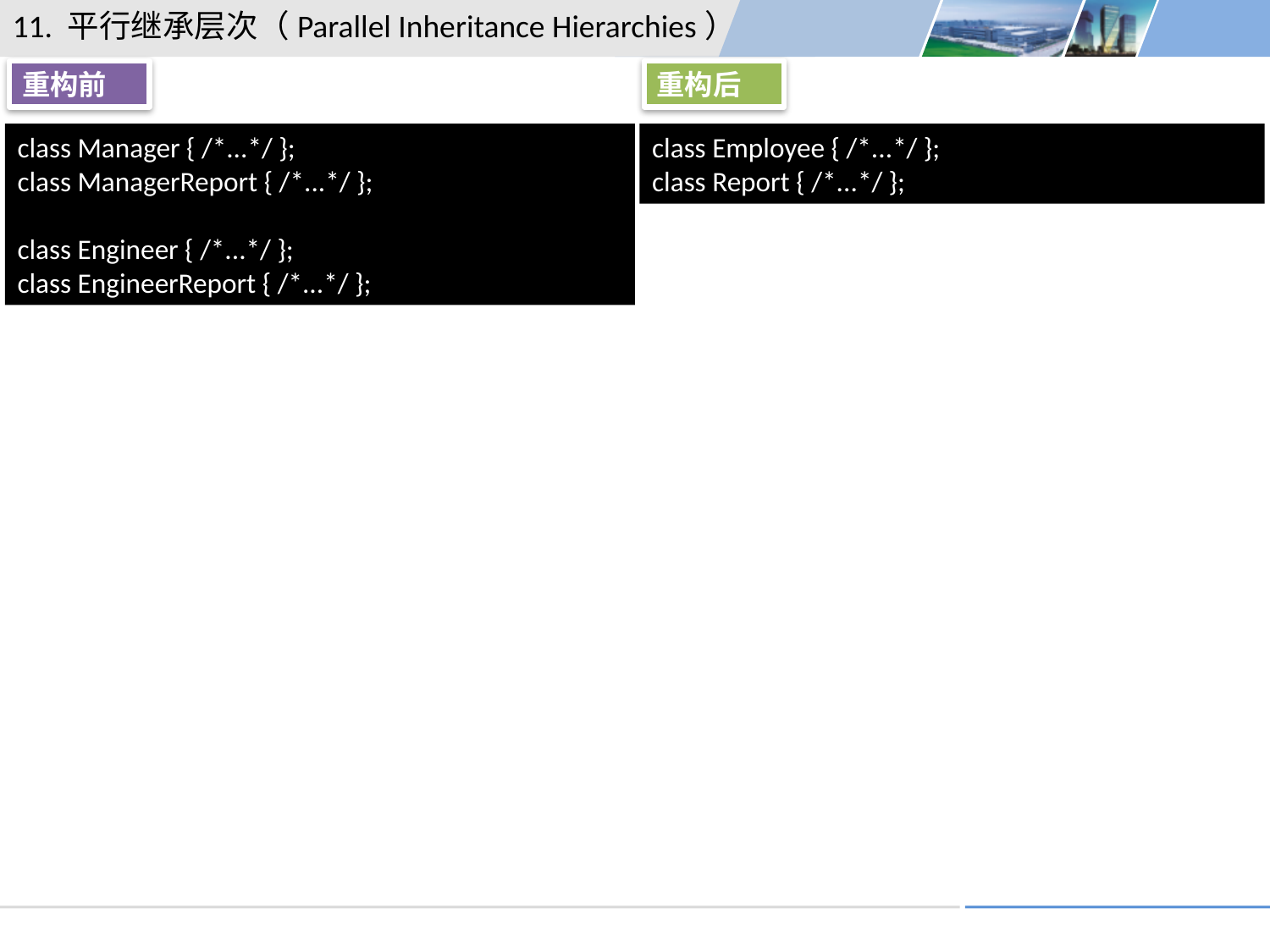

11. 平行继承层次（Parallel Inheritance Hierarchies）
重构前
重构后
class Manager { /*...*/ };
class ManagerReport { /*...*/ };

class Engineer { /*...*/ };
class EngineerReport { /*...*/ };
class Employee { /*...*/ };
class Report { /*...*/ };